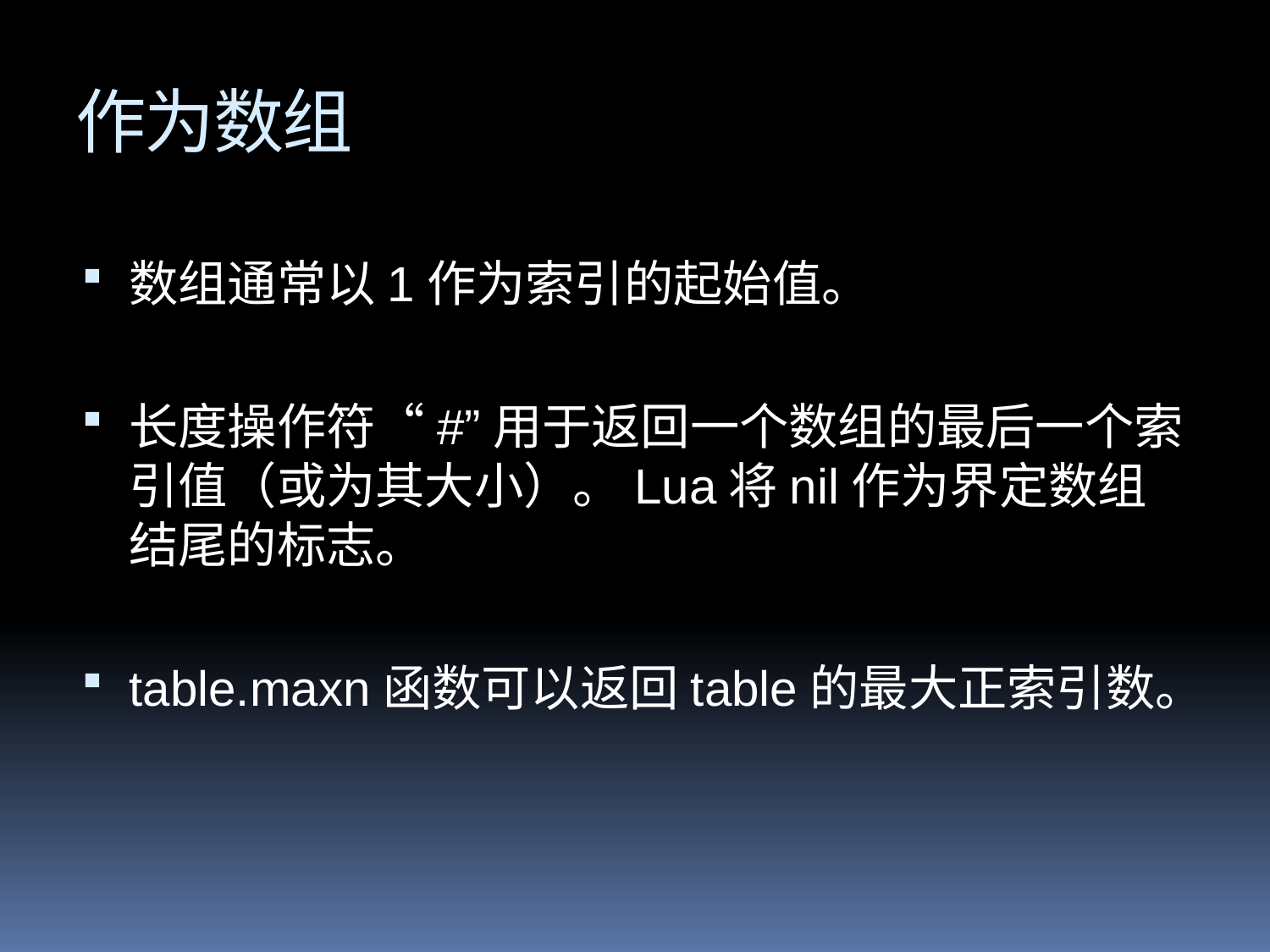

# 作为数组
数组通常以1作为索引的起始值。

长度操作符“#”用于返回一个数组的最后一个索引值（或为其大小）。Lua将nil作为界定数组结尾的标志。

table.maxn函数可以返回table的最大正索引数。